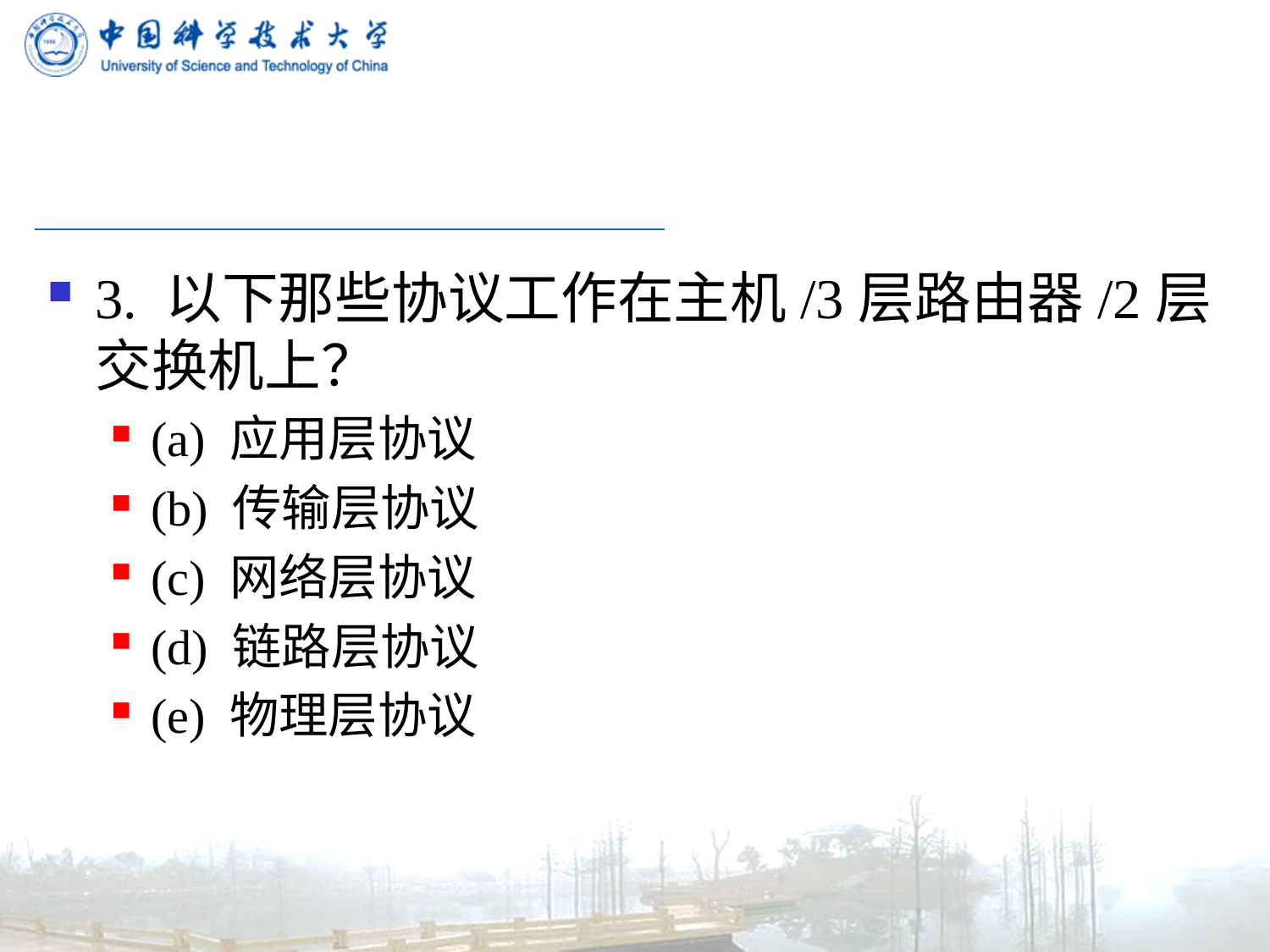

#
3. 以下那些协议工作在主机/3层路由器/2层交换机上？
(a) 应用层协议
(b) 传输层协议
(c) 网络层协议
(d) 链路层协议
(e) 物理层协议